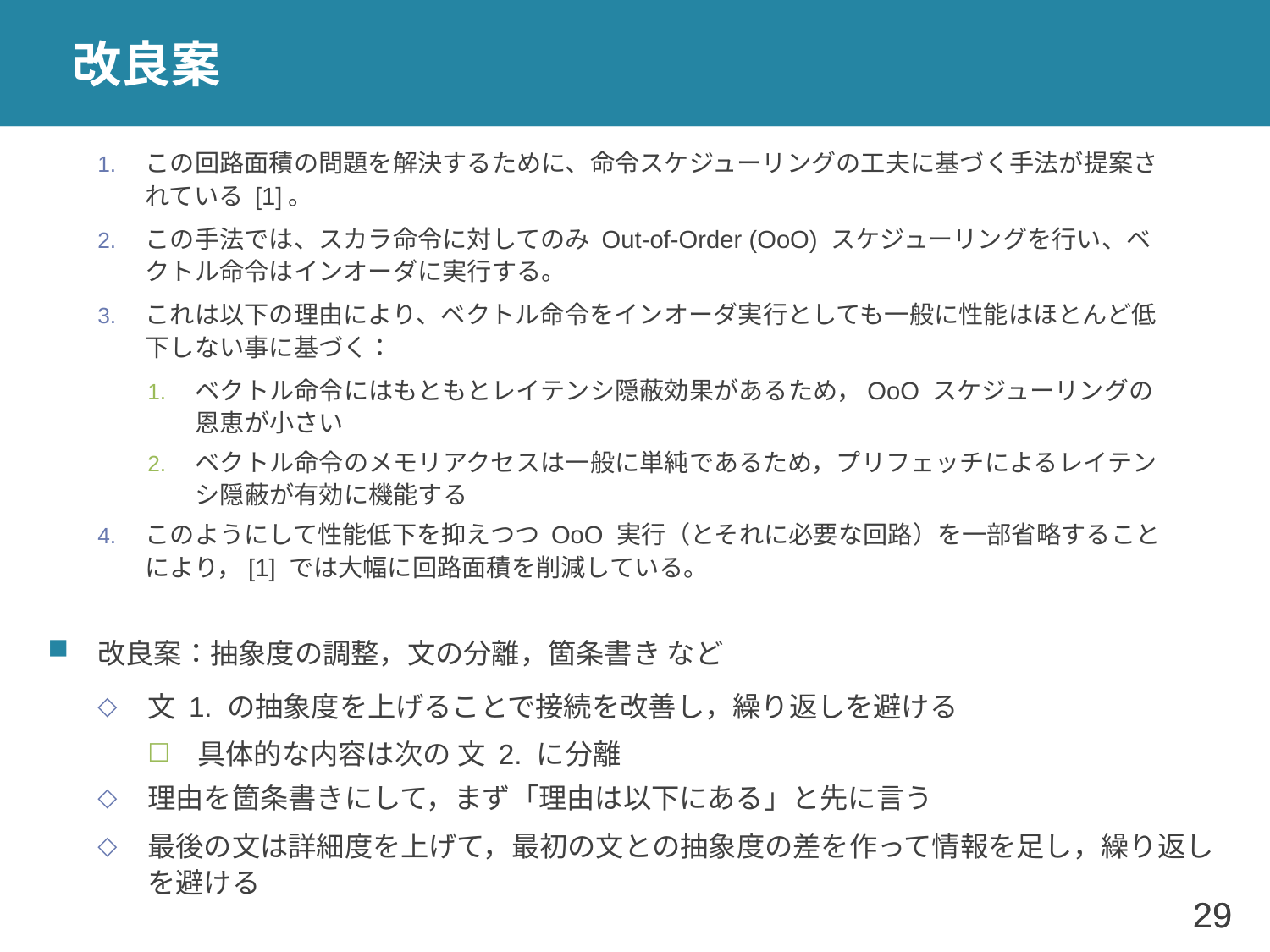

# 改良案
この回路面積の問題を解決するために、命令スケジューリングの工夫に基づく手法が提案されている [1]。
この手法では、スカラ命令に対してのみ Out-of-Order (OoO) スケジューリングを行い、ベクトル命令はインオーダに実行する。
これは以下の理由により、ベクトル命令をインオーダ実行としても一般に性能はほとんど低下しない事に基づく：
ベクトル命令にはもともとレイテンシ隠蔽効果があるため，OoO スケジューリングの恩恵が小さい
ベクトル命令のメモリアクセスは一般に単純であるため，プリフェッチによるレイテンシ隠蔽が有効に機能する
このようにして性能低下を抑えつつ OoO 実行（とそれに必要な回路）を一部省略することにより，[1] では大幅に回路面積を削減している。

改良案：抽象度の調整，文の分離，箇条書き など
文 1. の抽象度を上げることで接続を改善し，繰り返しを避ける
具体的な内容は次の 文 2. に分離
理由を箇条書きにして，まず「理由は以下にある」と先に言う
最後の文は詳細度を上げて，最初の文との抽象度の差を作って情報を足し，繰り返しを避ける